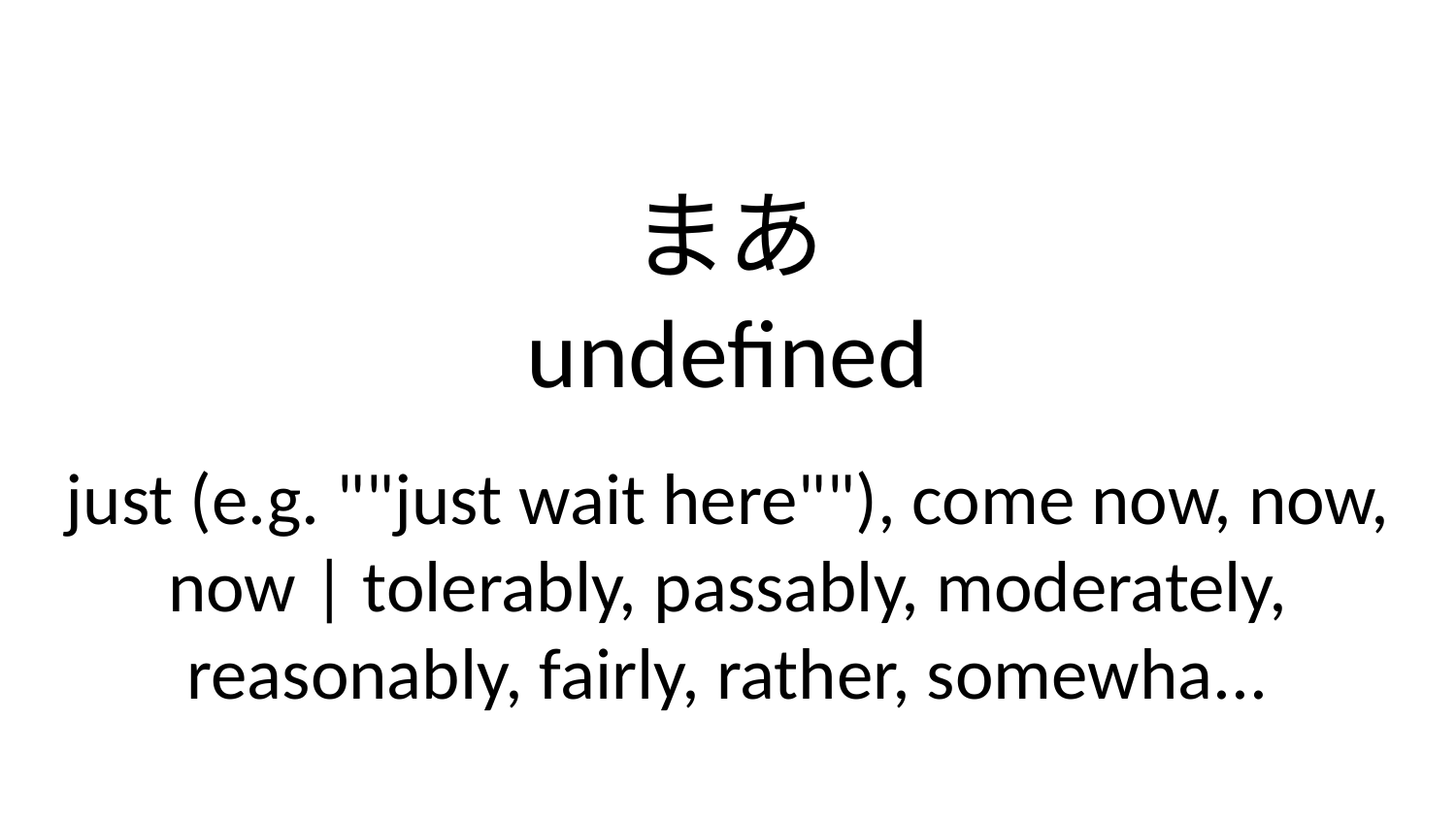

まあ
undefined
just (e.g. ""just wait here""), come now, now, now | tolerably, passably, moderately, reasonably, fairly, rather, somewha...
481-495